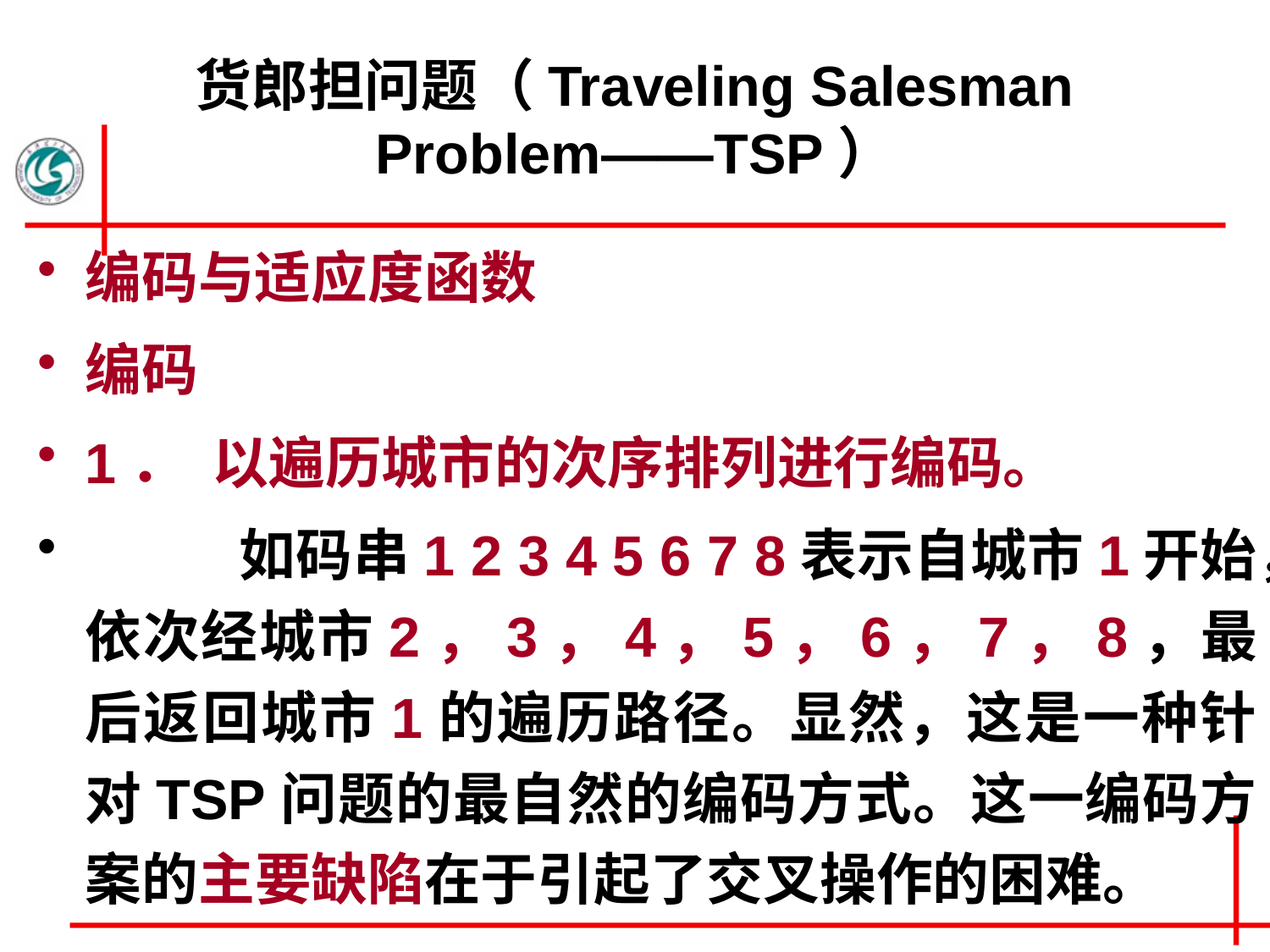

# 货郎担问题（Traveling Salesman Problem——TSP）
编码与适应度函数
编码
1．  以遍历城市的次序排列进行编码。
	 如码串1 2 3 4 5 6 7 8表示自城市1开始，依次经城市2，3，4，5，6，7，8，最后返回城市1的遍历路径。显然，这是一种针对TSP问题的最自然的编码方式。这一编码方案的主要缺陷在于引起了交叉操作的困难。